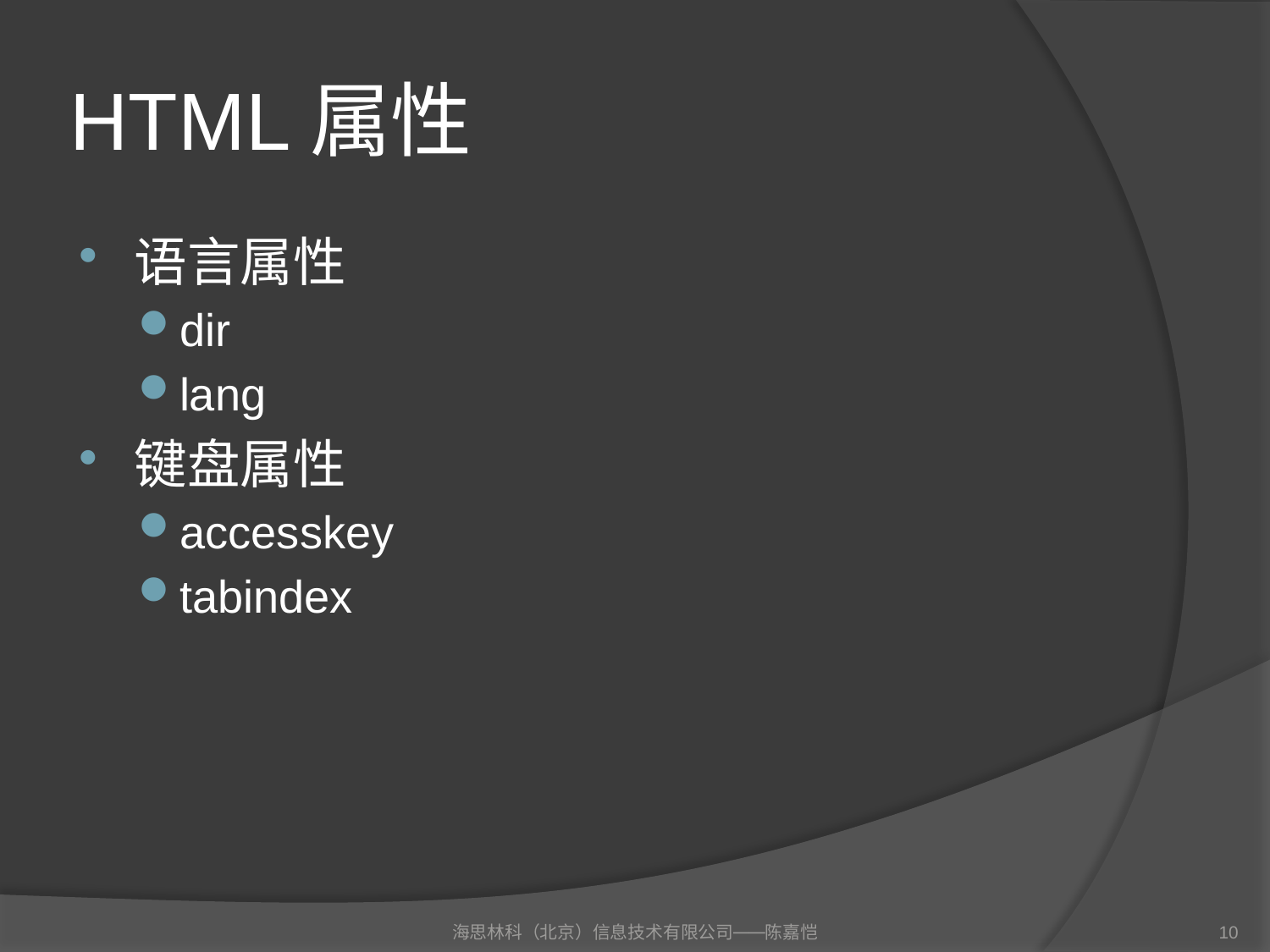

# HTML属性
语言属性
dir
lang
键盘属性
accesskey
tabindex
海思林科（北京）信息技术有限公司——陈嘉恺
10